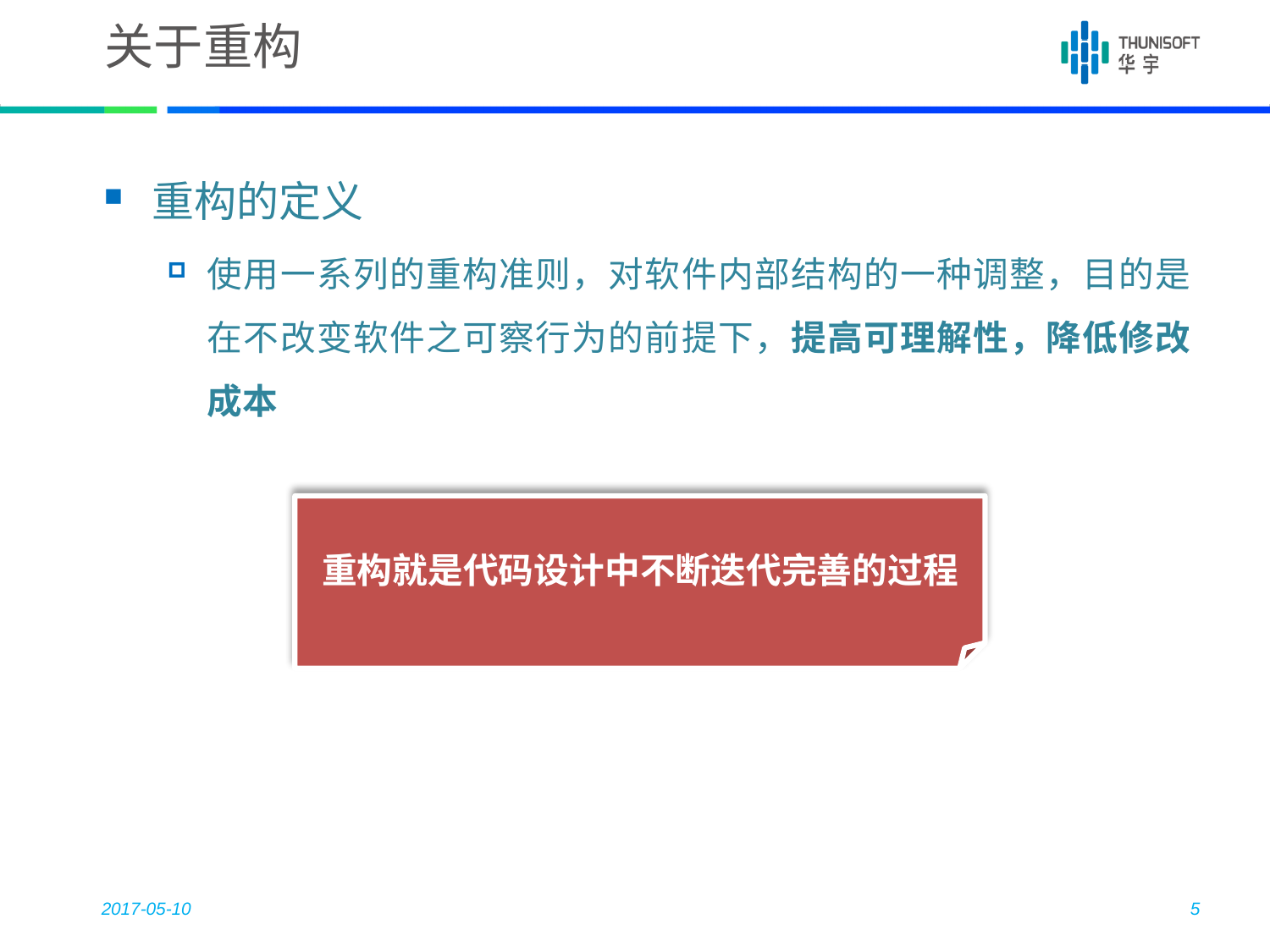

# 关于重构
重构的定义
使用一系列的重构准则，对软件内部结构的一种调整，目的是在不改变软件之可察行为的前提下，提高可理解性，降低修改成本

重构就是代码设计中不断迭代完善的过程
2017-05-10
5